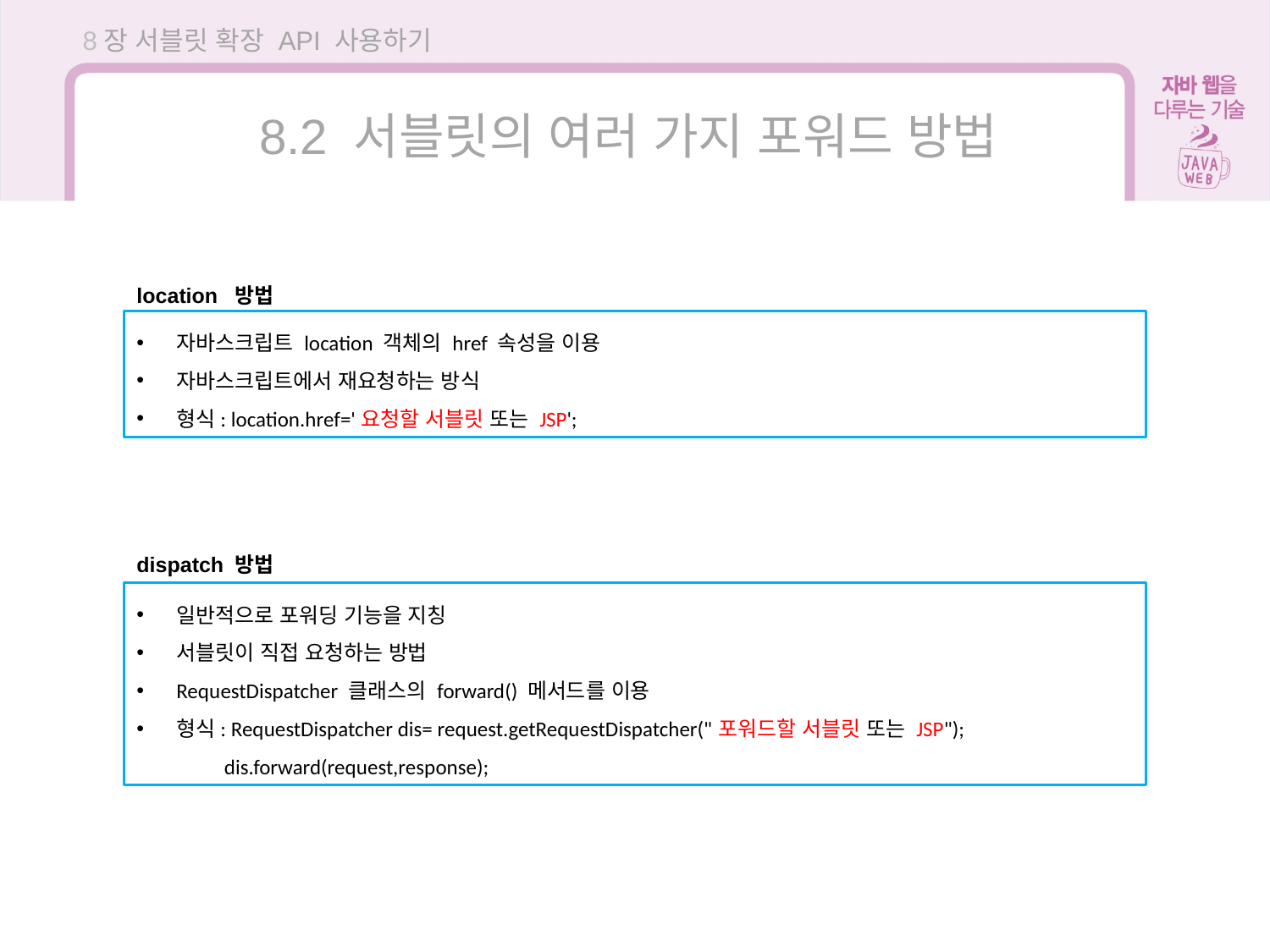

8장 서블릿 확장 API 사용하기
8.2 서블릿의 여러 가지 포워드 방법
location  방법
자바스크립트 location 객체의 href 속성을 이용
자바스크립트에서 재요청하는 방식
형식: location.href='요청할 서블릿 또는 JSP';
dispatch 방법
일반적으로 포워딩 기능을 지칭
서블릿이 직접 요청하는 방법
RequestDispatcher 클래스의 forward() 메서드를 이용
형식: RequestDispatcher dis= request.getRequestDispatcher("포워드할 서블릿 또는 JSP");
                  dis.forward(request,response);